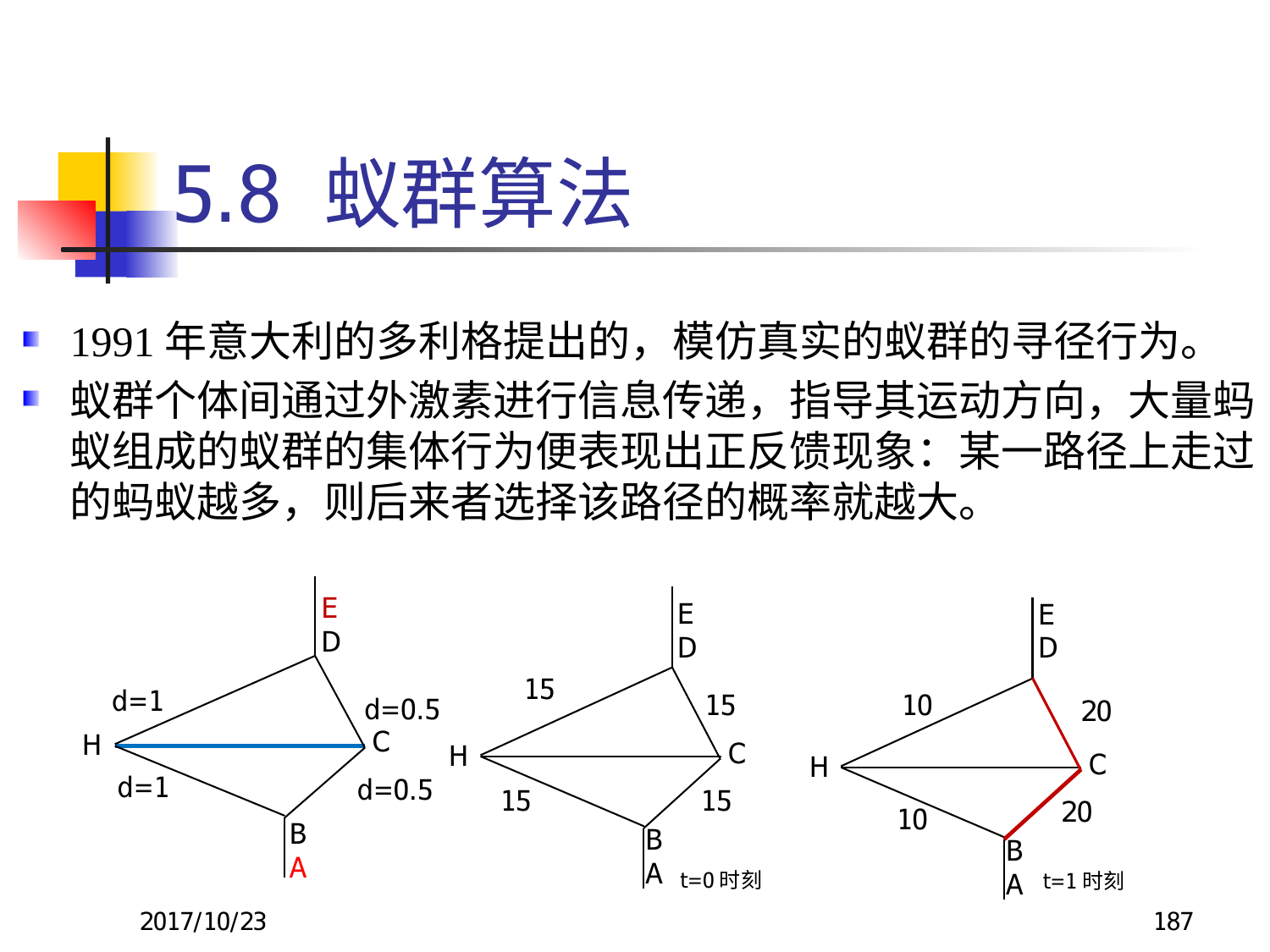

# 5.8 蚁群算法
1991年意大利的多利格提出的，模仿真实的蚁群的寻径行为。
蚁群个体间通过外激素进行信息传递，指导其运动方向，大量蚂蚁组成的蚁群的集体行为便表现出正反馈现象：某一路径上走过的蚂蚁越多，则后来者选择该路径的概率就越大。
E
D
E
D
15
15
C
H
15
15
B
A
E
D
10
20
C
H
20
10
B
A
d=1
d=0.5
C
H
d=1
d=0.5
B
A
t=0时刻
t=1时刻
2017/10/23
187